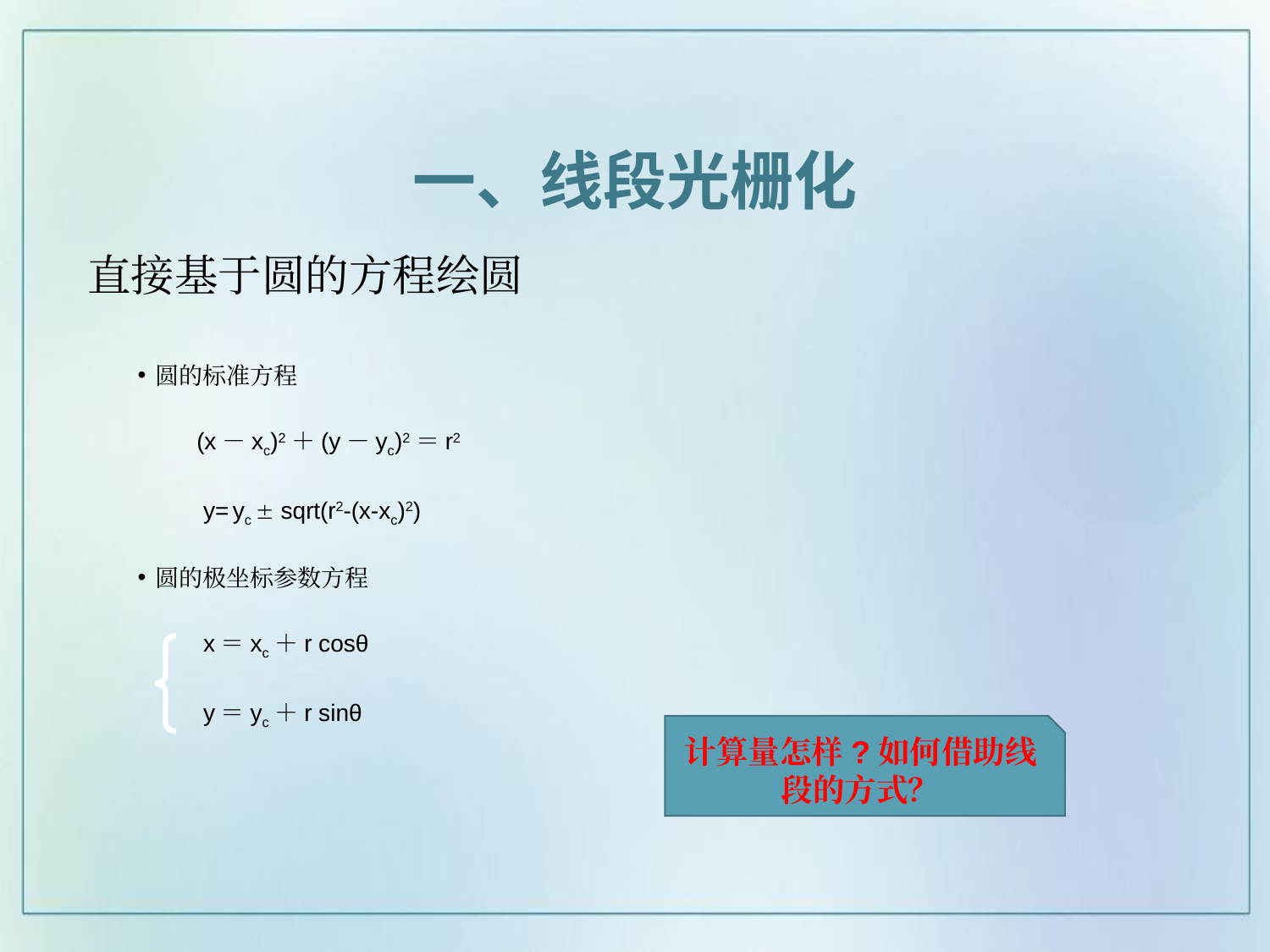

一、线段光栅化
# 直接基于圆的方程绘圆
圆的标准方程
         (x－xc)2＋(y－yc)2＝r2
          y= yc ± sqrt(r2-(x-xc)2)
圆的极坐标参数方程
          x＝xc＋r cosθ
          y＝yc＋r sinθ

计算量怎样?如何借助线段的方式？